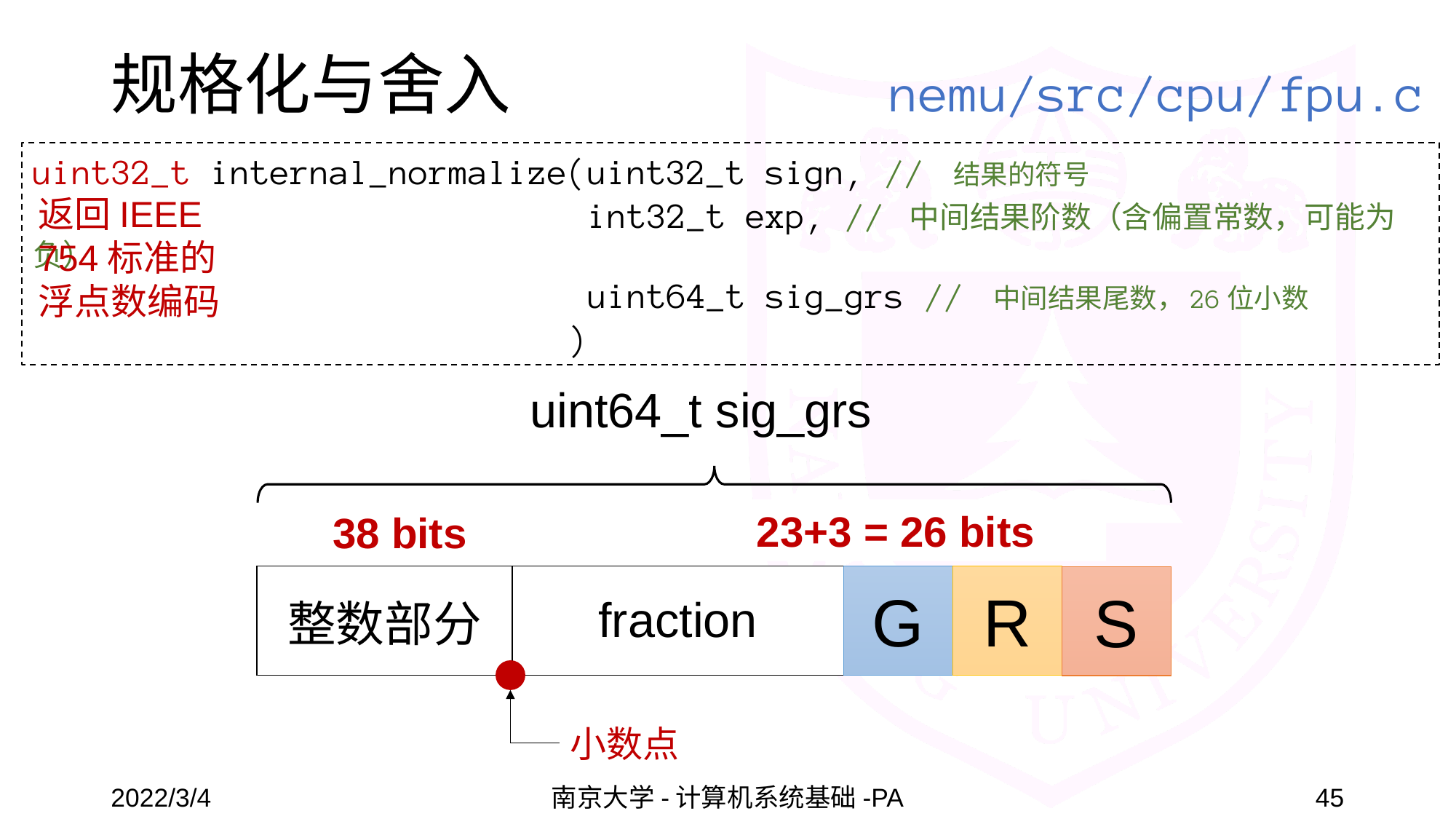

# 规格化与舍入
nemu/src/cpu/fpu.c
uint32_t internal_normalize(uint32_t sign, // 结果的符号
                            int32_t exp, // 中间结果阶数（含偏置常数，可能为负）
                            uint64_t sig_grs // 中间结果尾数，26位小数
                           )
返回IEEE 754标准的浮点数编码
uint64_t sig_grs
23+3 = 26 bits
38 bits
| 整数部分 | fraction |
| --- | --- |
G
R
S

小数点
2022/3/4
南京大学-计算机系统基础-PA
45